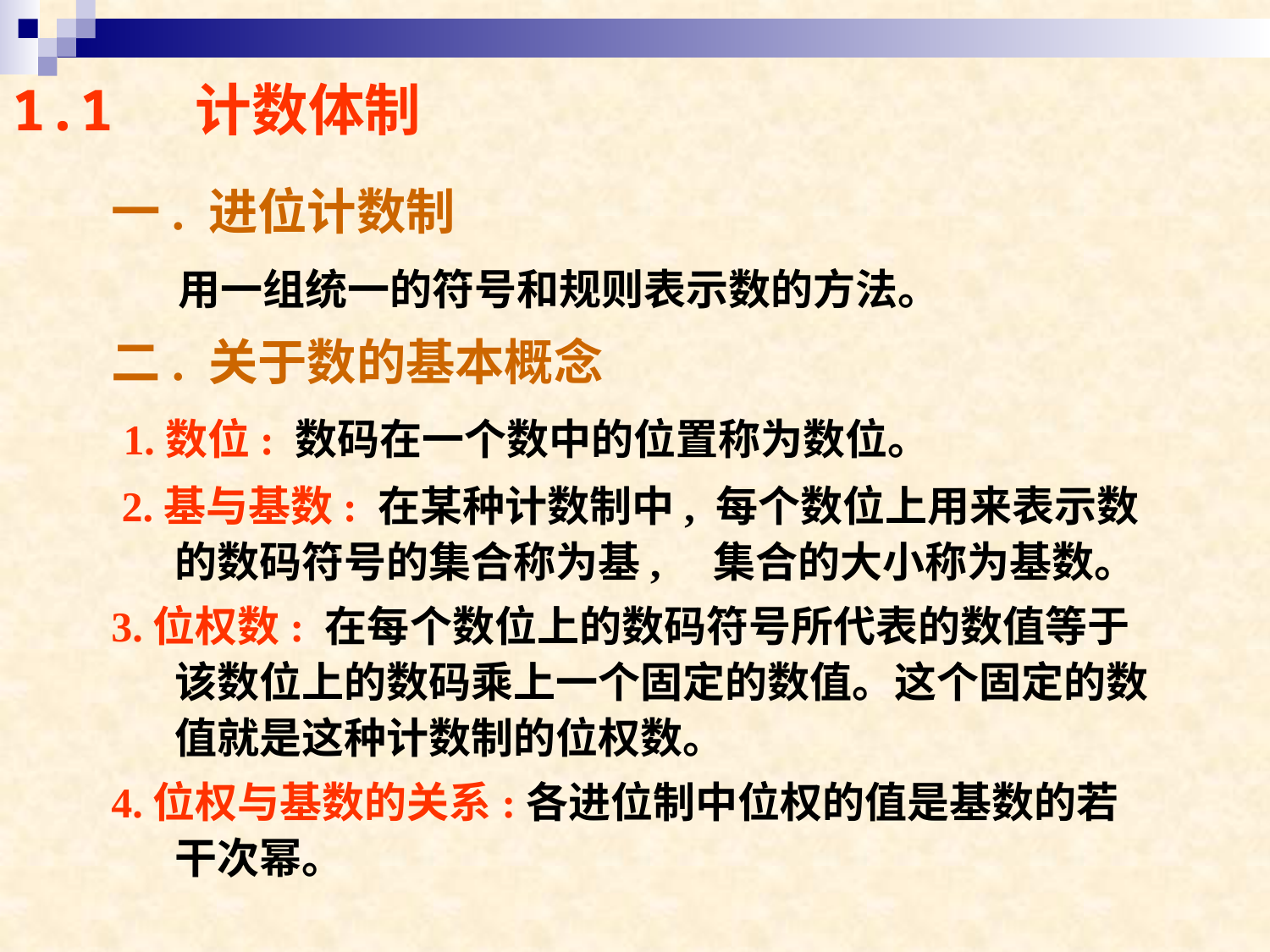

1.1  计数体制
一. 进位计数制
     用一组统一的符号和规则表示数的方法。
二. 关于数的基本概念
 1.数位: 数码在一个数中的位置称为数位。
 2.基与基数: 在某种计数制中, 每个数位上用来表示数的数码符号的集合称为基,    集合的大小称为基数。
3.位权数: 在每个数位上的数码符号所代表的数值等于该数位上的数码乘上一个固定的数值。这个固定的数值就是这种计数制的位权数。
4.位权与基数的关系:各进位制中位权的值是基数的若干次幂。